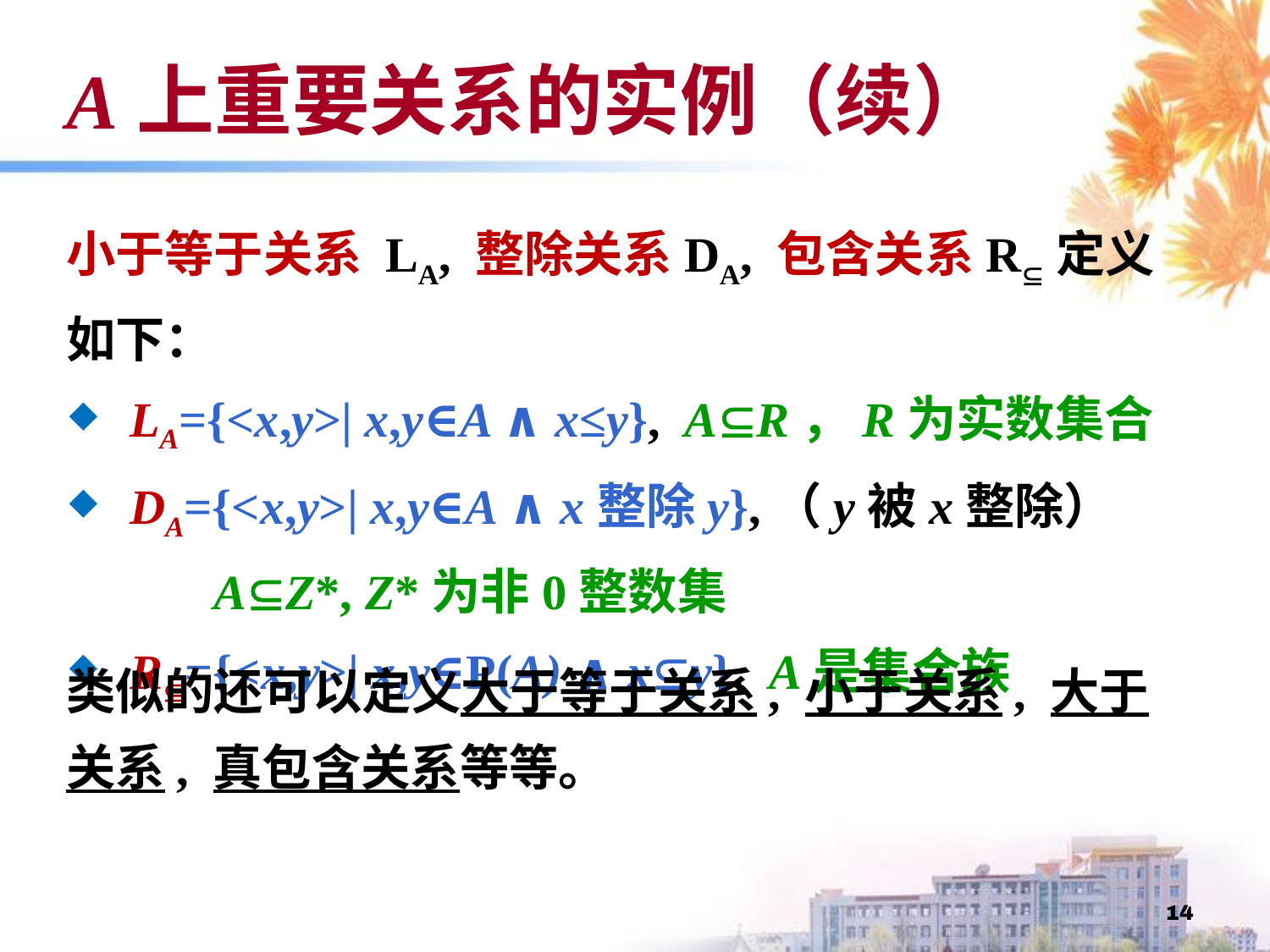

# A上重要关系的实例（续）
小于等于关系 LA, 整除关系DA, 包含关系R⊆定义如下：
LA={<x,y>| x,y∈A ∧ x≤y},  A⊆R，R为实数集合
DA={<x,y>| x,y∈A ∧ x整除y},（y被x整除）
            A⊆Z*, Z*为非0整数集
R⊆={<x,y>| x,y∈P(A) ∧ x⊆y},  A是集合族
类似的还可以定义大于等于关系, 小于关系, 大于关系, 真包含关系等等。
14